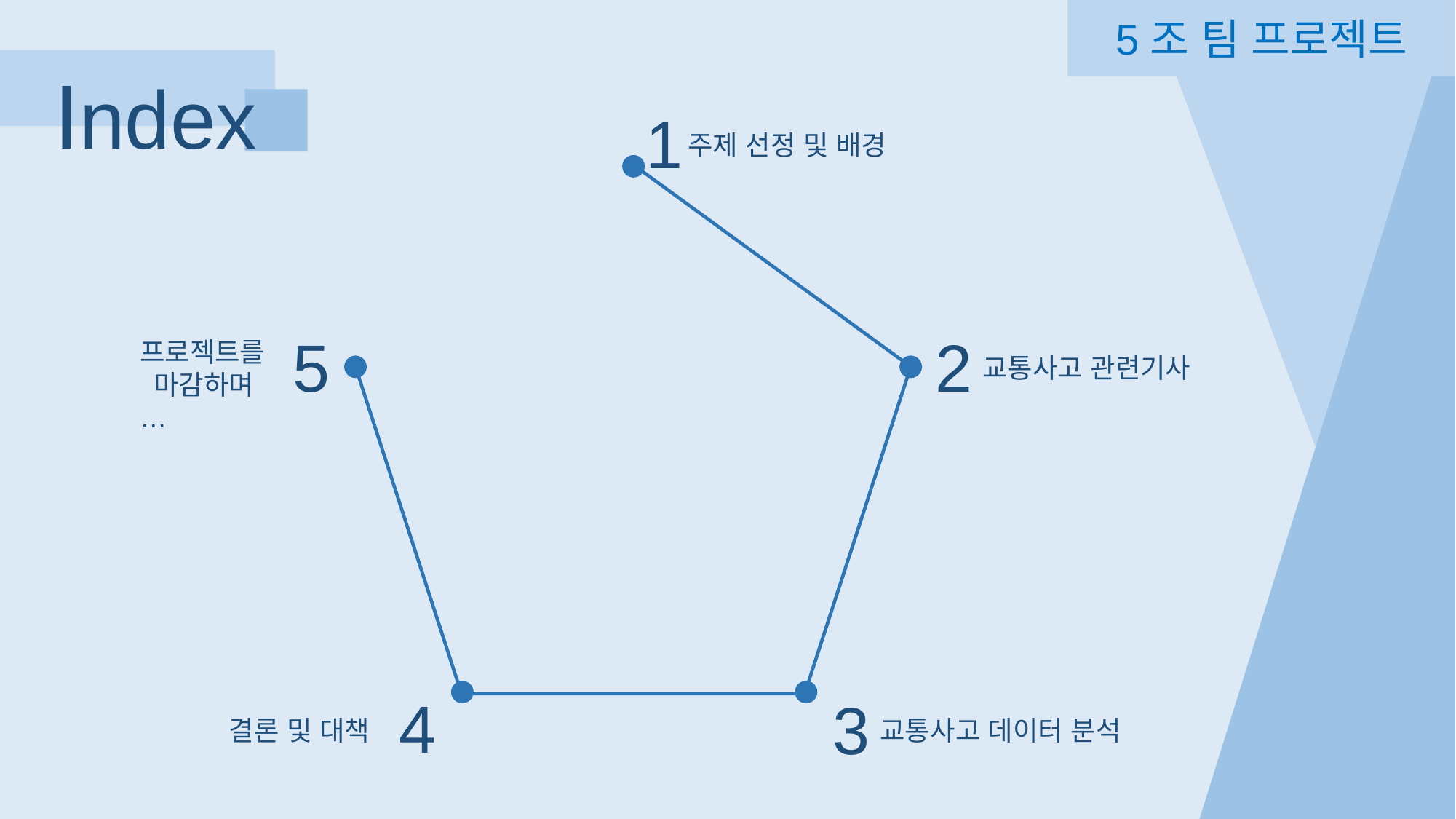

5조 팀 프로젝트

Index

1
주제 선정 및 배경

5
프로젝트를
 마감하며…

2
교통사고 관련기사

4
결론 및 대책

3
교통사고 데이터 분석